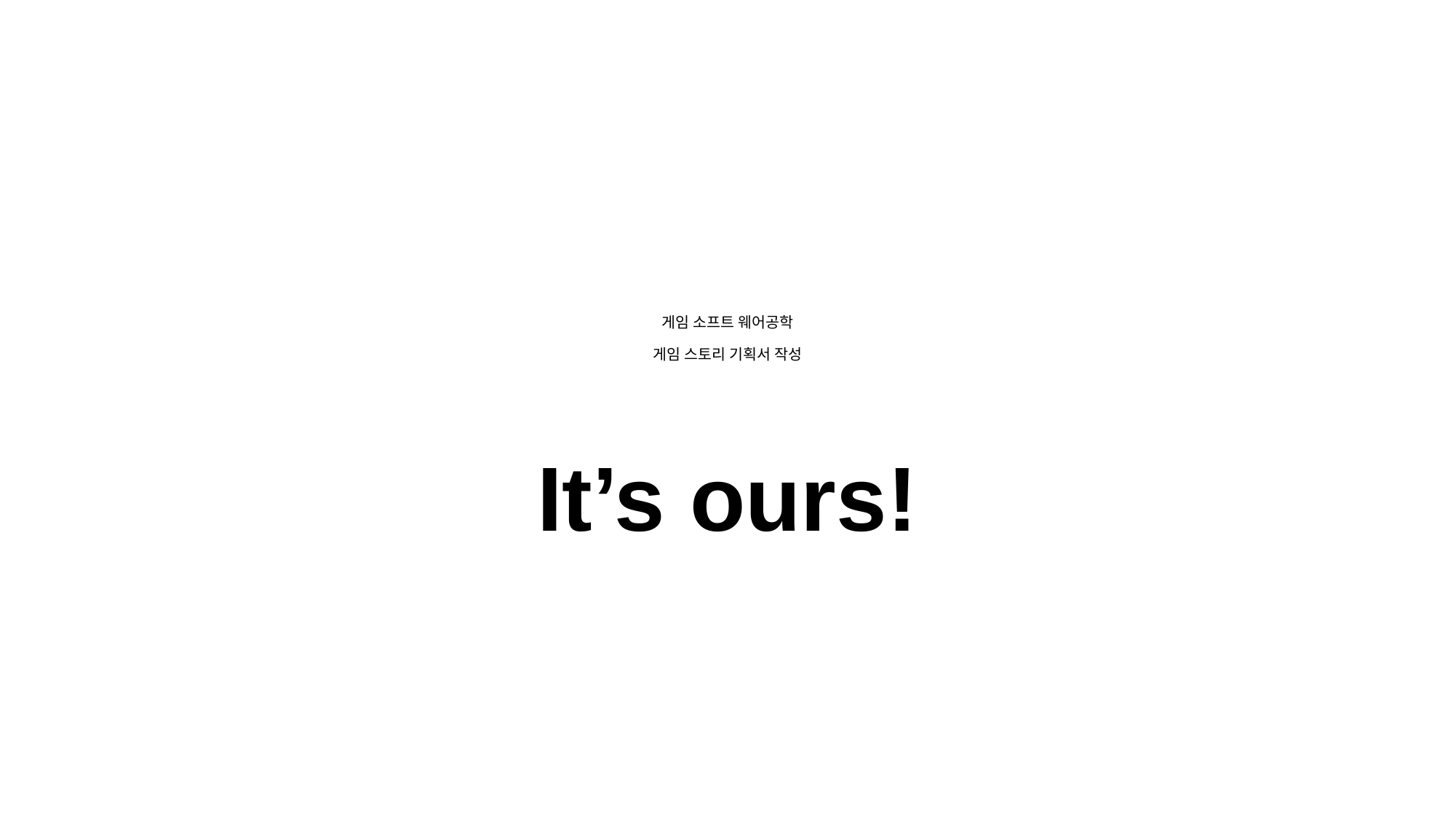

# 게임 소프트 웨어공학 게임 스토리 기획서 작성

It’s ours!